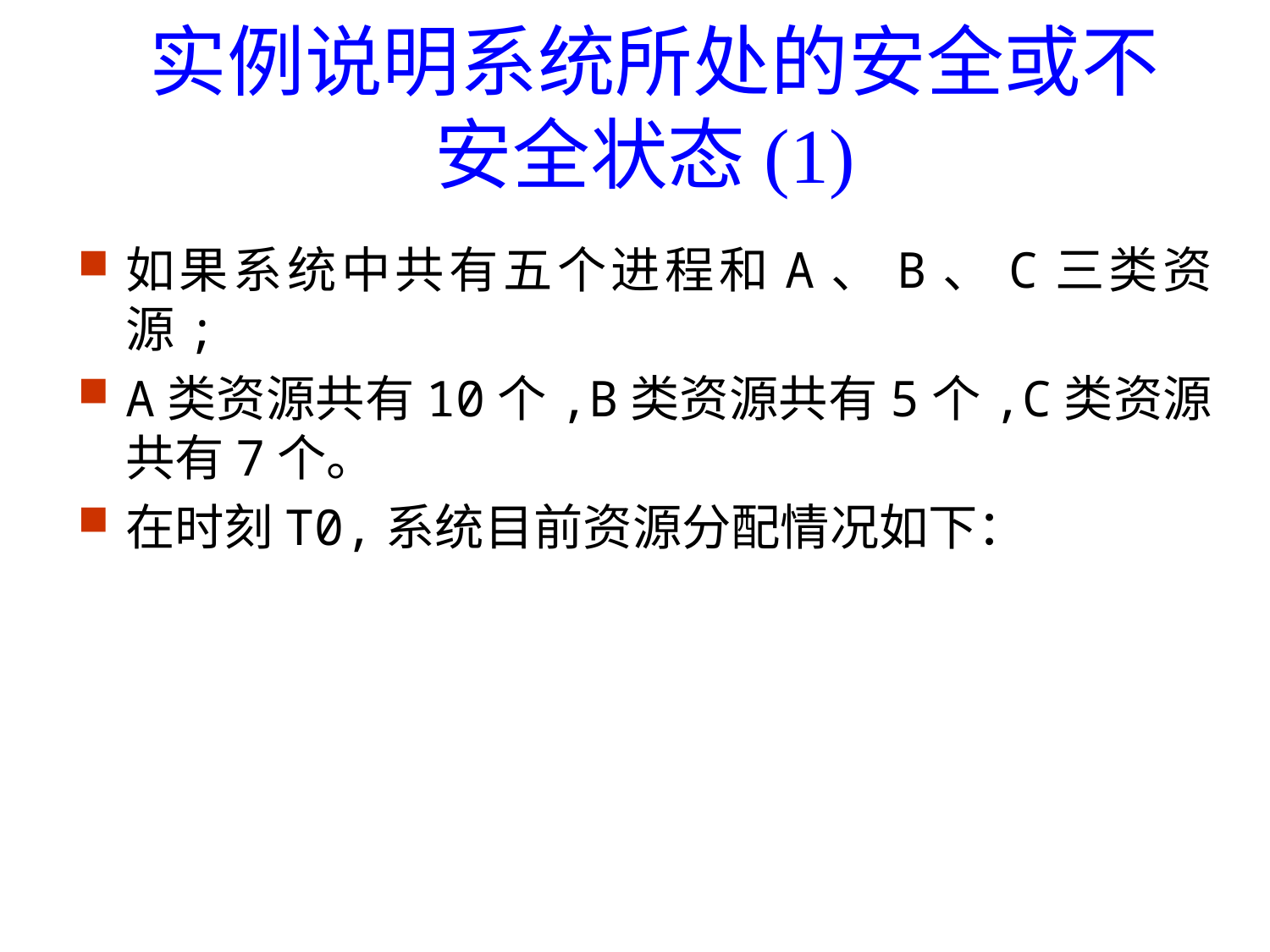

实例说明系统所处的安全或不安全状态(1)
如果系统中共有五个进程和A、B、C三类资源;
A类资源共有10个,B类资源共有5个,C类资源共有7个。
在时刻T0,系统目前资源分配情况如下：